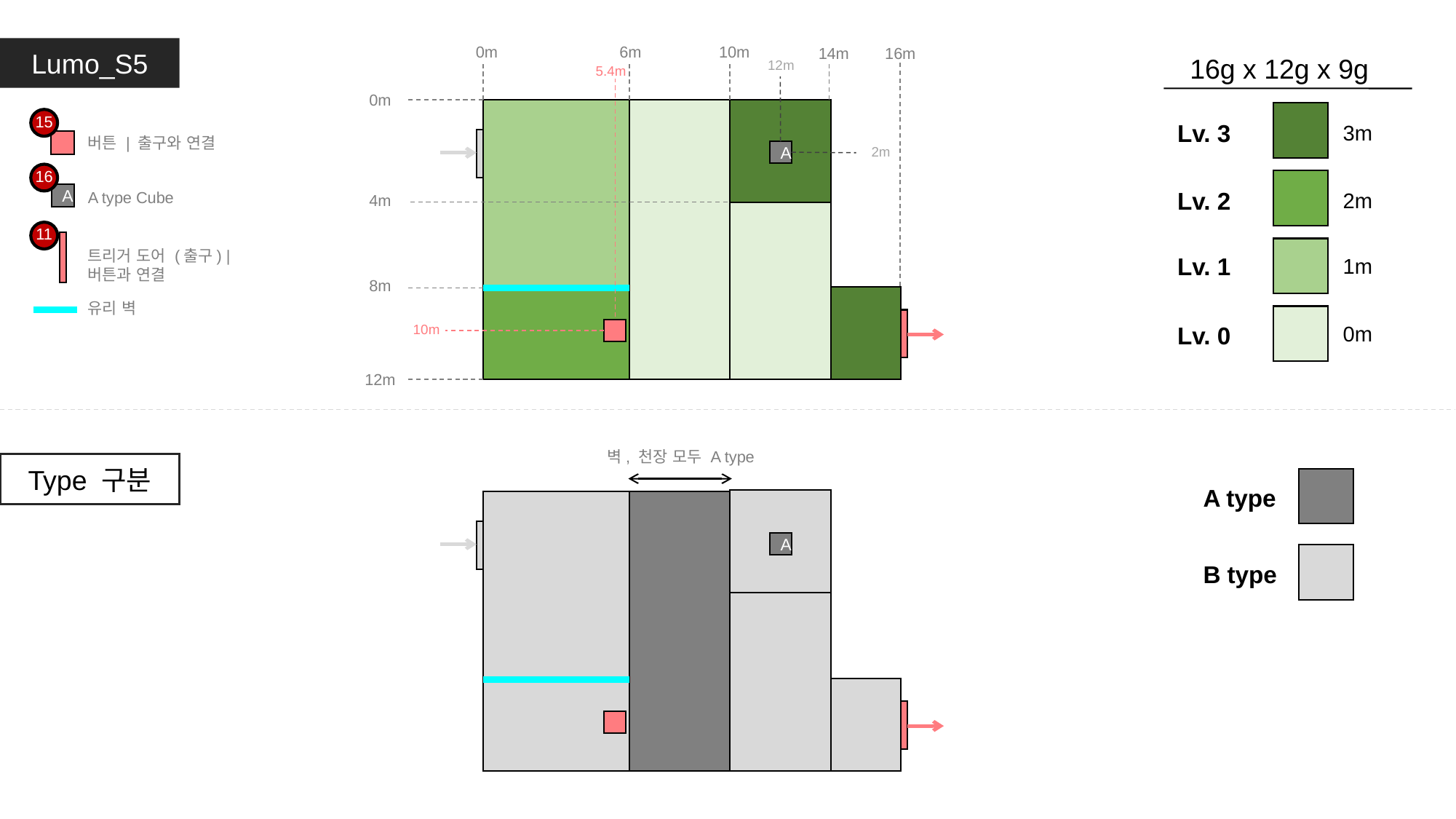

0m
6m
10m
14m
Lumo_S5
16m
16g x 12g x 9g
12m
5.4m
0m

15

Lv. 3
3m
버튼 | 출구와 연결

2m
A
16

Lv. 2
2m
A type Cube
A
4m
11

트리거 도어 (출구) | 버튼과 연결
Lv. 1
1m
8m

유리 벽

Lv. 0
0m
10m

12m
벽, 천장 모두 A type
Type 구분

A type

B type

A